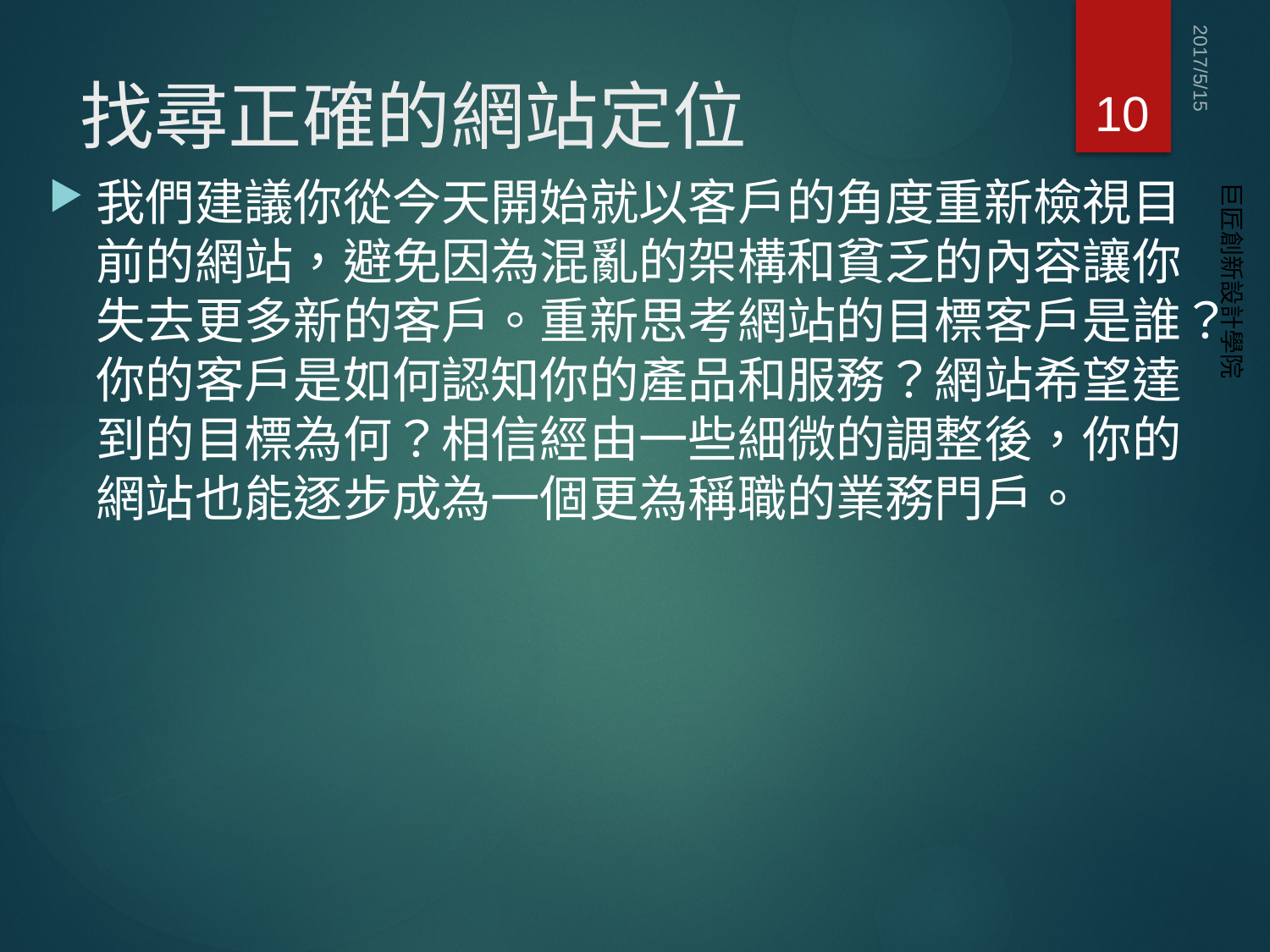

10
# 找尋正確的網站定位
2017/5/15
我們建議你從今天開始就以客戶的角度重新檢視目前的網站，避免因為混亂的架構和貧乏的內容讓你失去更多新的客戶。重新思考網站的目標客戶是誰？你的客戶是如何認知你的產品和服務？網站希望達到的目標為何？相信經由一些細微的調整後，你的網站也能逐步成為一個更為稱職的業務門戶。
巨匠創新設計學院